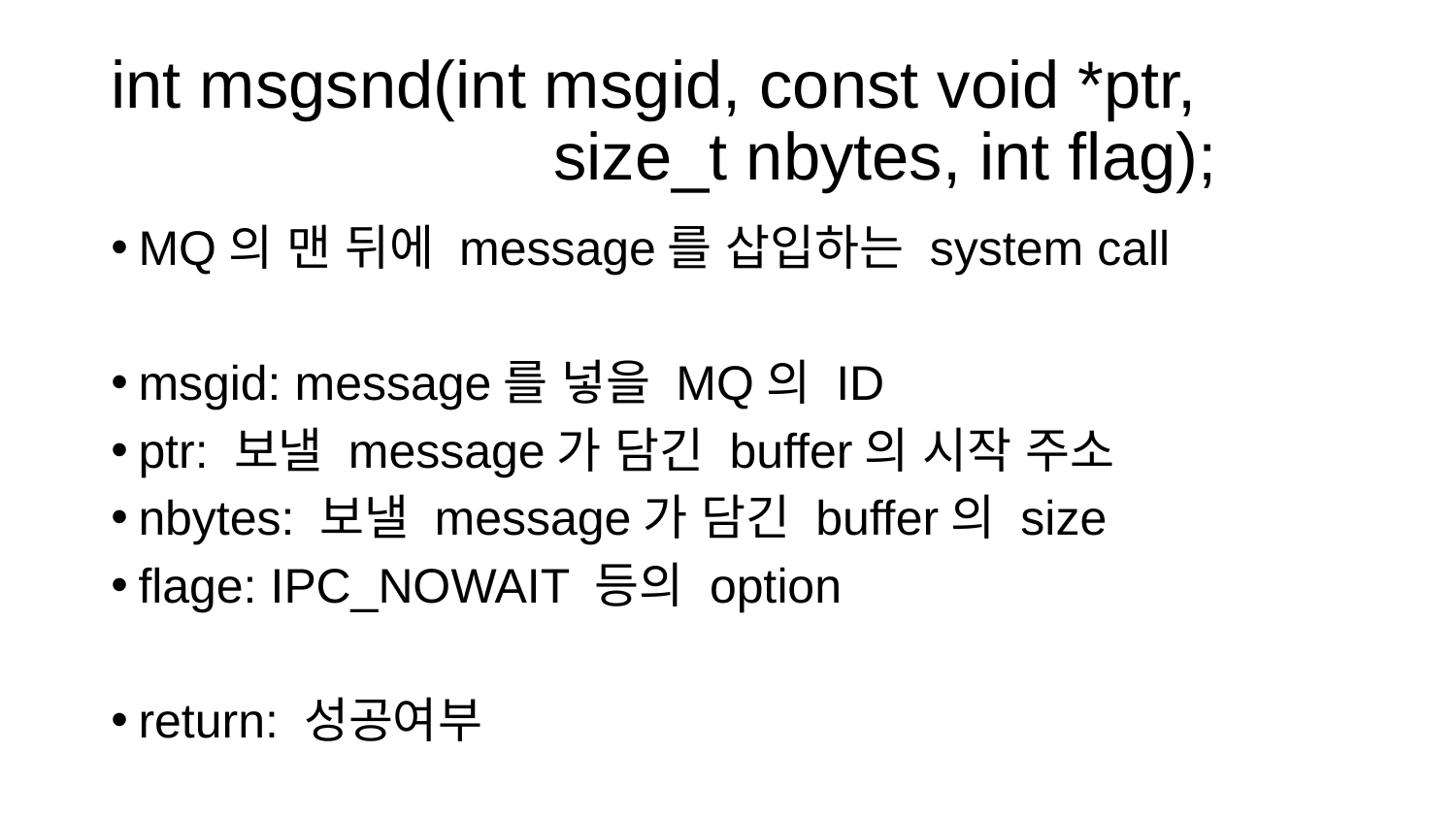

# int msgsnd(int msgid, const void *ptr, size_t nbytes, int flag);
MQ의 맨 뒤에 message를 삽입하는 system call

msgid: message를 넣을 MQ의 ID
ptr: 보낼 message가 담긴 buffer의 시작 주소
nbytes: 보낼 message가 담긴 buffer의 size
flage: IPC_NOWAIT 등의 option

return: 성공여부